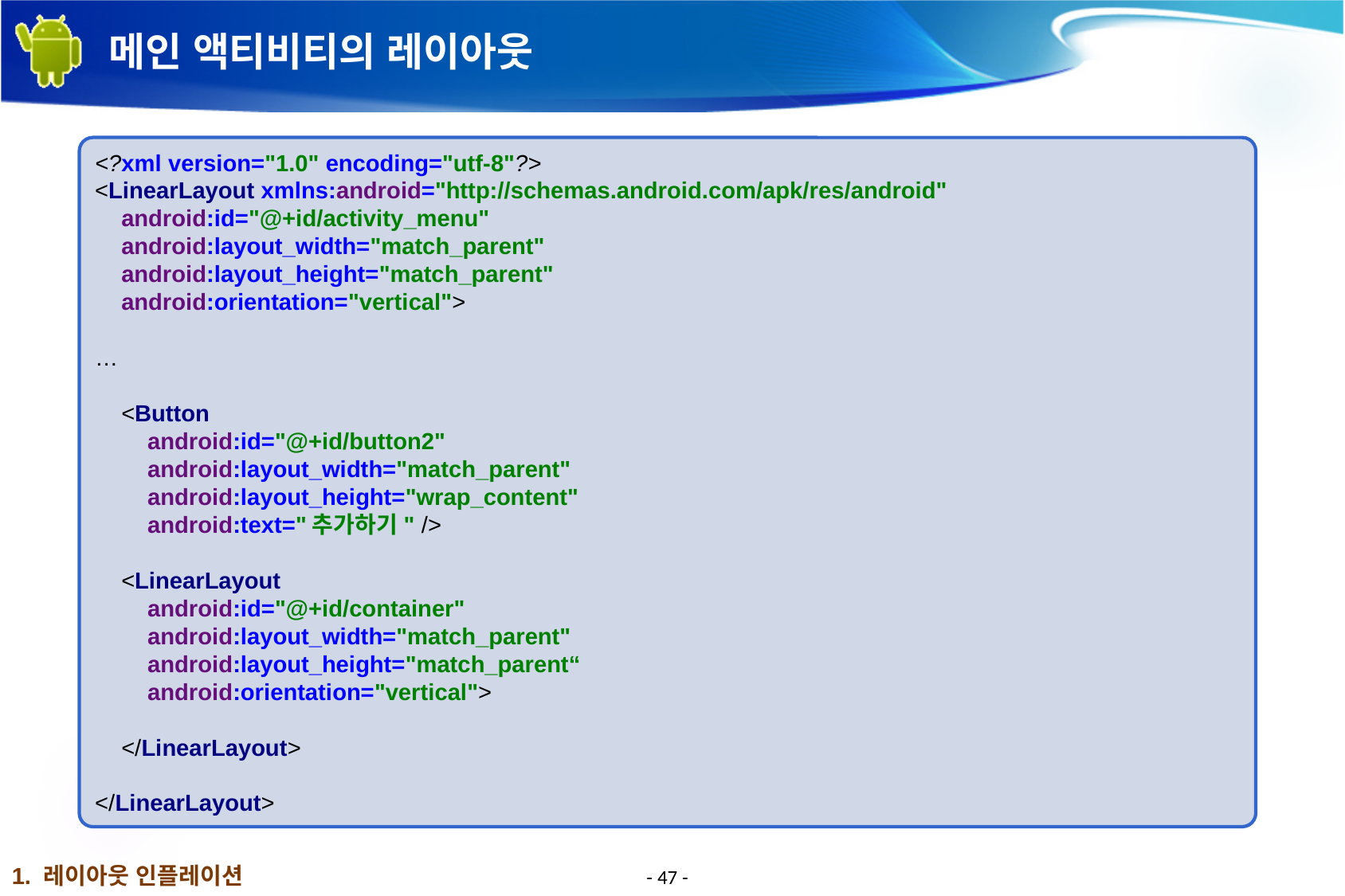

# 메인 액티비티의 레이아웃
<?xml version="1.0" encoding="utf-8"?>
<LinearLayout xmlns:android="http://schemas.android.com/apk/res/android"
    android:id="@+id/activity_menu"
    android:layout_width="match_parent"
    android:layout_height="match_parent"
    android:orientation="vertical">
…
    <Button
        android:id="@+id/button2"
        android:layout_width="match_parent"
        android:layout_height="wrap_content"
        android:text="추가하기" />
    <LinearLayout
        android:id="@+id/container"
        android:layout_width="match_parent"
        android:layout_height="match_parent“
        android:orientation="vertical">
    </LinearLayout>
</LinearLayout>
1. 레이아웃 인플레이션